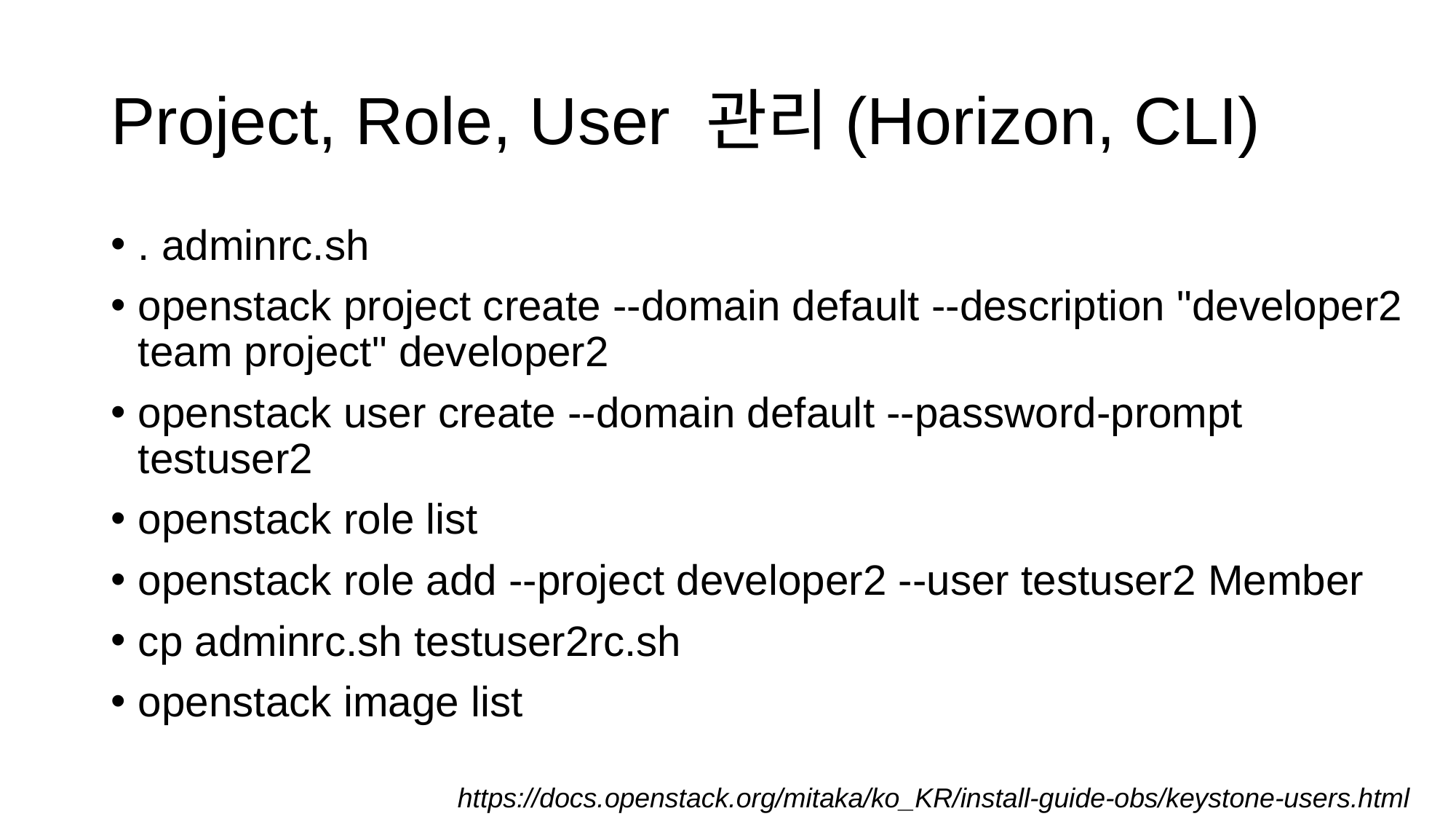

# Project, Role, User 관리(Horizon, CLI)
. adminrc.sh
openstack project create --domain default --description "developer2 team project" developer2
openstack user create --domain default --password-prompt testuser2
openstack role list
openstack role add --project developer2 --user testuser2 Member
cp adminrc.sh testuser2rc.sh
openstack image list
https://docs.openstack.org/mitaka/ko_KR/install-guide-obs/keystone-users.html